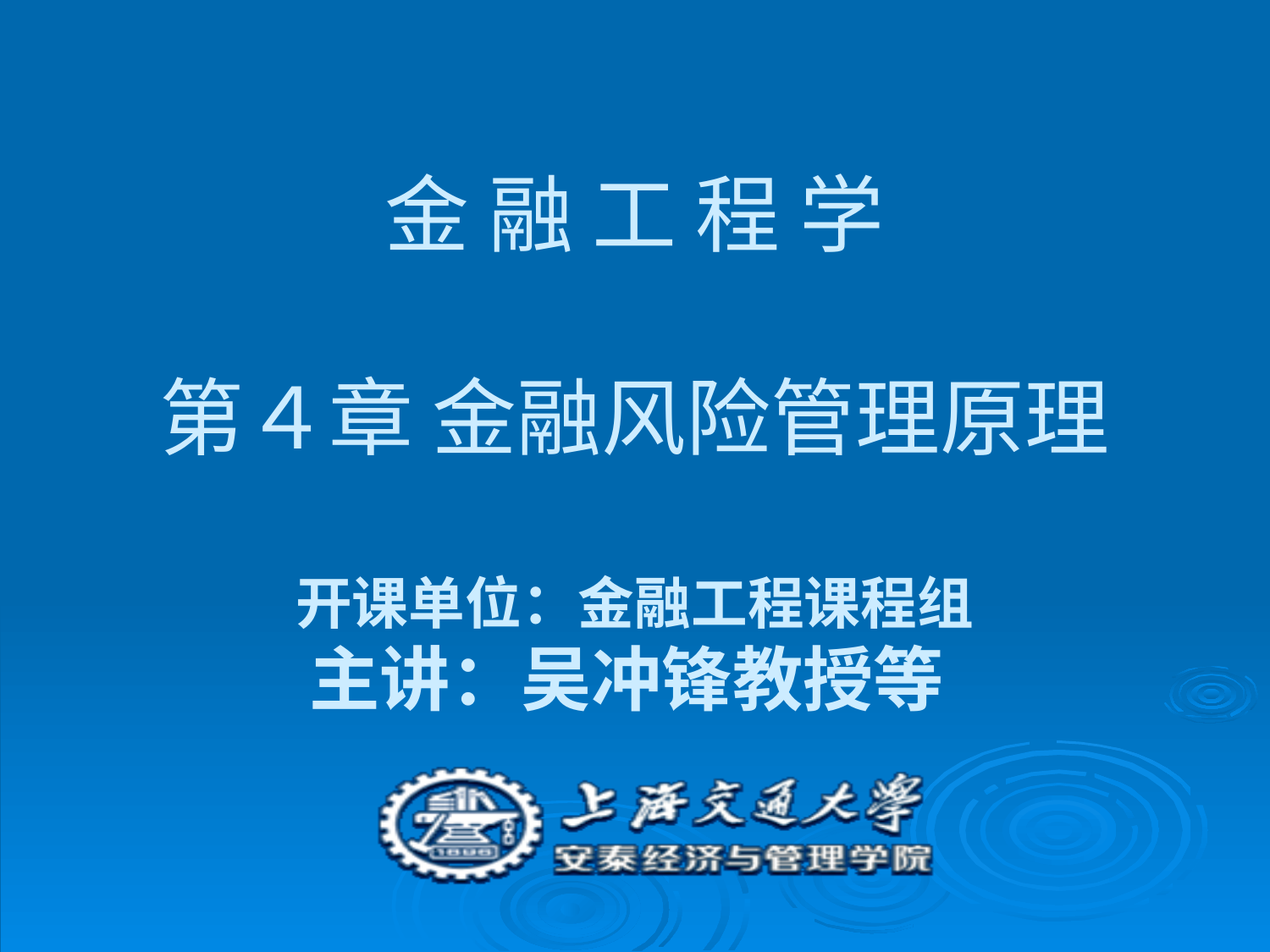

# 金 融 工 程 学 第４章 金融风险管理原理 开课单位：金融工程课程组 主讲：吴冲锋教授等